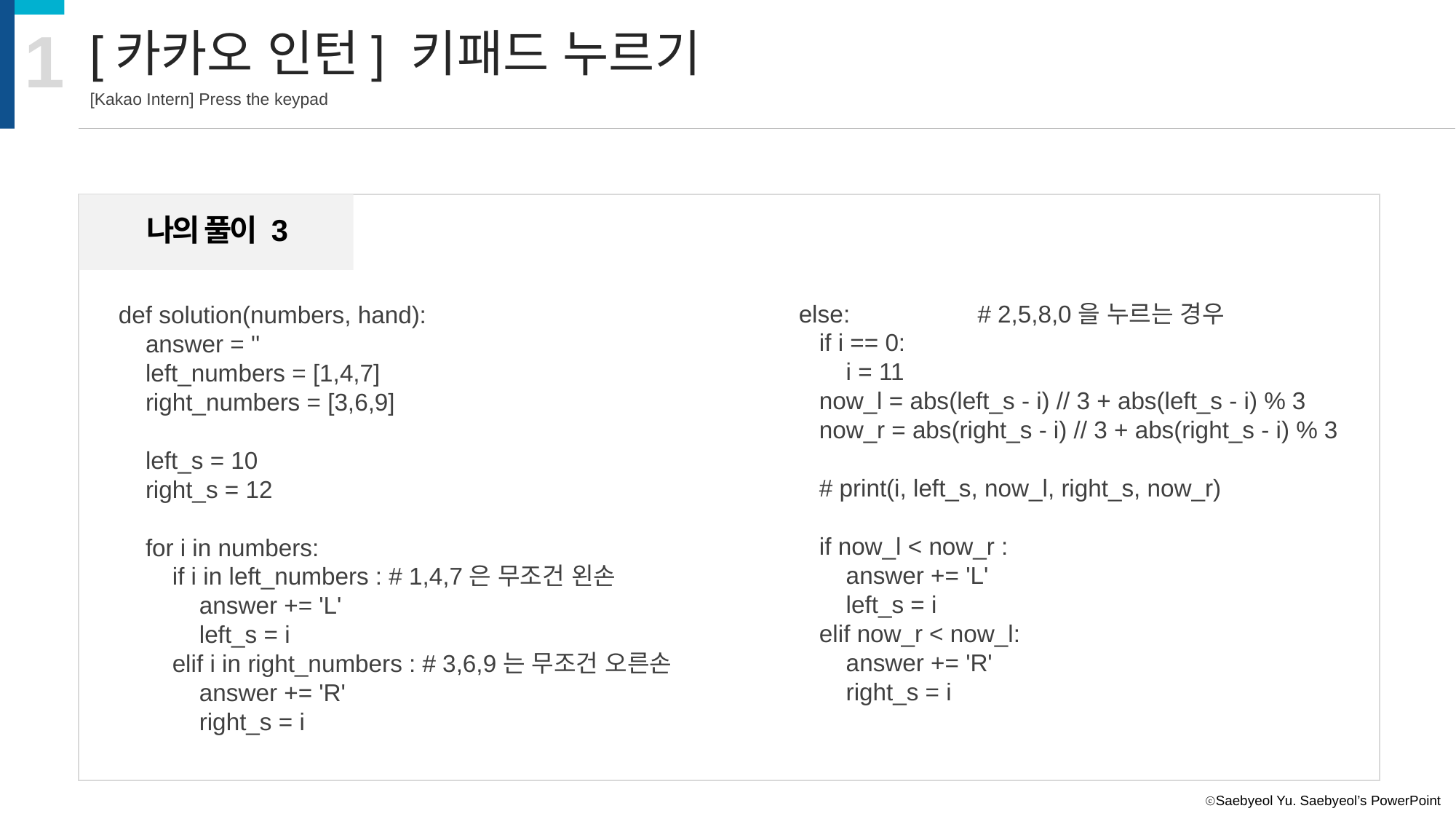

1
[카카오 인턴] 키패드 누르기
[Kakao Intern] Press the keypad

나의 풀이 3
         else:                   # 2,5,8,0을 누르는 경우
            if i == 0:
                i = 11
            now_l = abs(left_s - i) // 3 + abs(left_s - i) % 3
            now_r = abs(right_s - i) // 3 + abs(right_s - i) % 3

            # print(i, left_s, now_l, right_s, now_r)

            if now_l < now_r :
                answer += 'L'
                left_s = i
            elif now_r < now_l:
                answer += 'R'
                right_s = i
def solution(numbers, hand):
    answer = ''
    left_numbers = [1,4,7]
    right_numbers = [3,6,9]

    left_s = 10
    right_s = 12

    for i in numbers:
        if i in left_numbers : # 1,4,7은 무조건 왼손
            answer += 'L'
            left_s = i
        elif i in right_numbers : # 3,6,9는 무조건 오른손
            answer += 'R'
            right_s = i